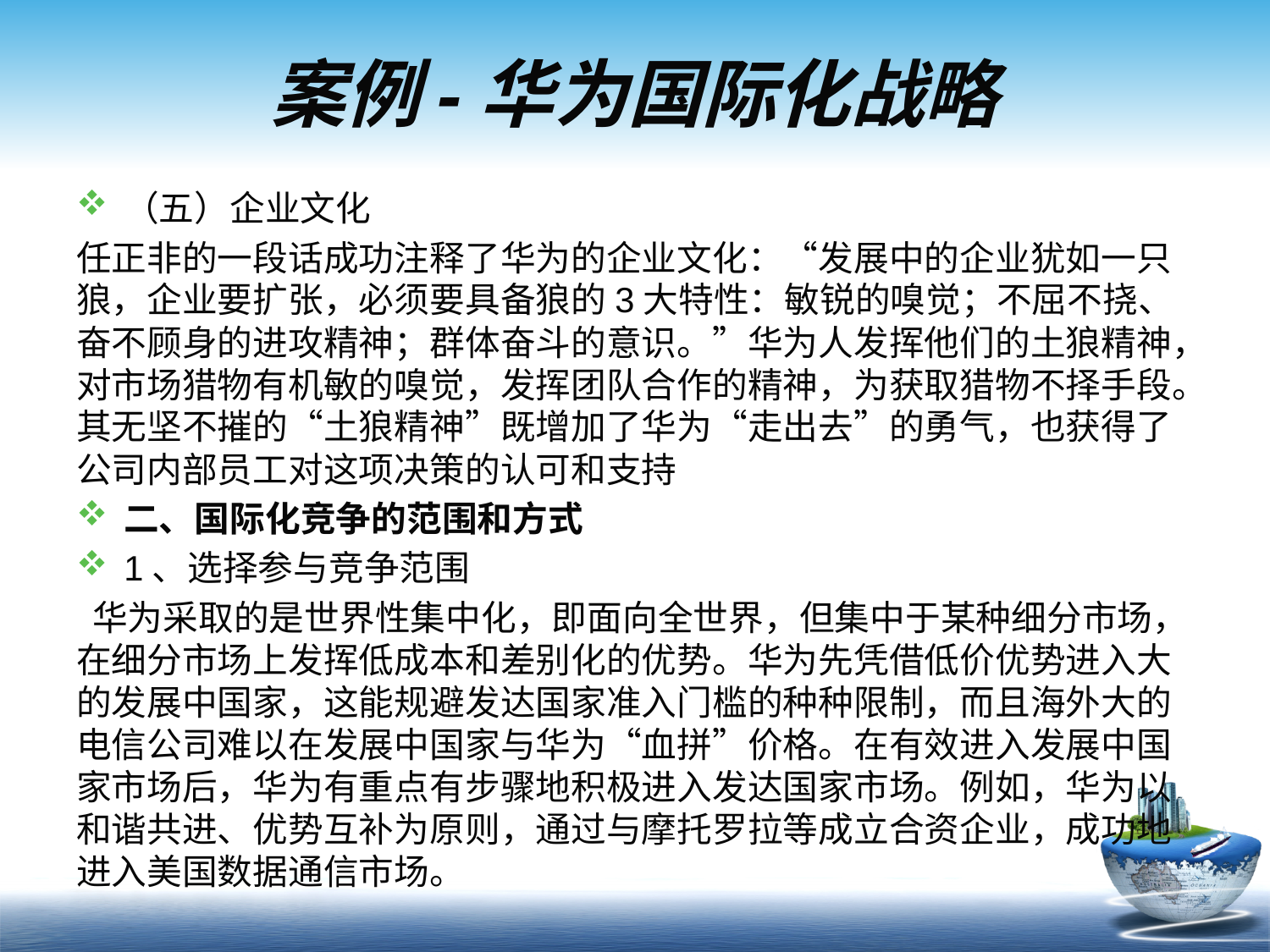

# 案例-华为国际化战略
（五）企业文化
任正非的一段话成功注释了华为的企业文化：“发展中的企业犹如一只狼，企业要扩张，必须要具备狼的3大特性：敏锐的嗅觉；不屈不挠、奋不顾身的进攻精神；群体奋斗的意识。”华为人发挥他们的土狼精神，对市场猎物有机敏的嗅觉，发挥团队合作的精神，为获取猎物不择手段。其无坚不摧的“土狼精神”既增加了华为“走出去”的勇气，也获得了公司内部员工对这项决策的认可和支持
二、国际化竞争的范围和方式
1、选择参与竞争范围
 华为采取的是世界性集中化，即面向全世界，但集中于某种细分市场，在细分市场上发挥低成本和差别化的优势。华为先凭借低价优势进入大的发展中国家，这能规避发达国家准入门槛的种种限制，而且海外大的电信公司难以在发展中国家与华为“血拼”价格。在有效进入发展中国家市场后，华为有重点有步骤地积极进入发达国家市场。例如，华为以和谐共进、优势互补为原则，通过与摩托罗拉等成立合资企业，成功地进入美国数据通信市场。